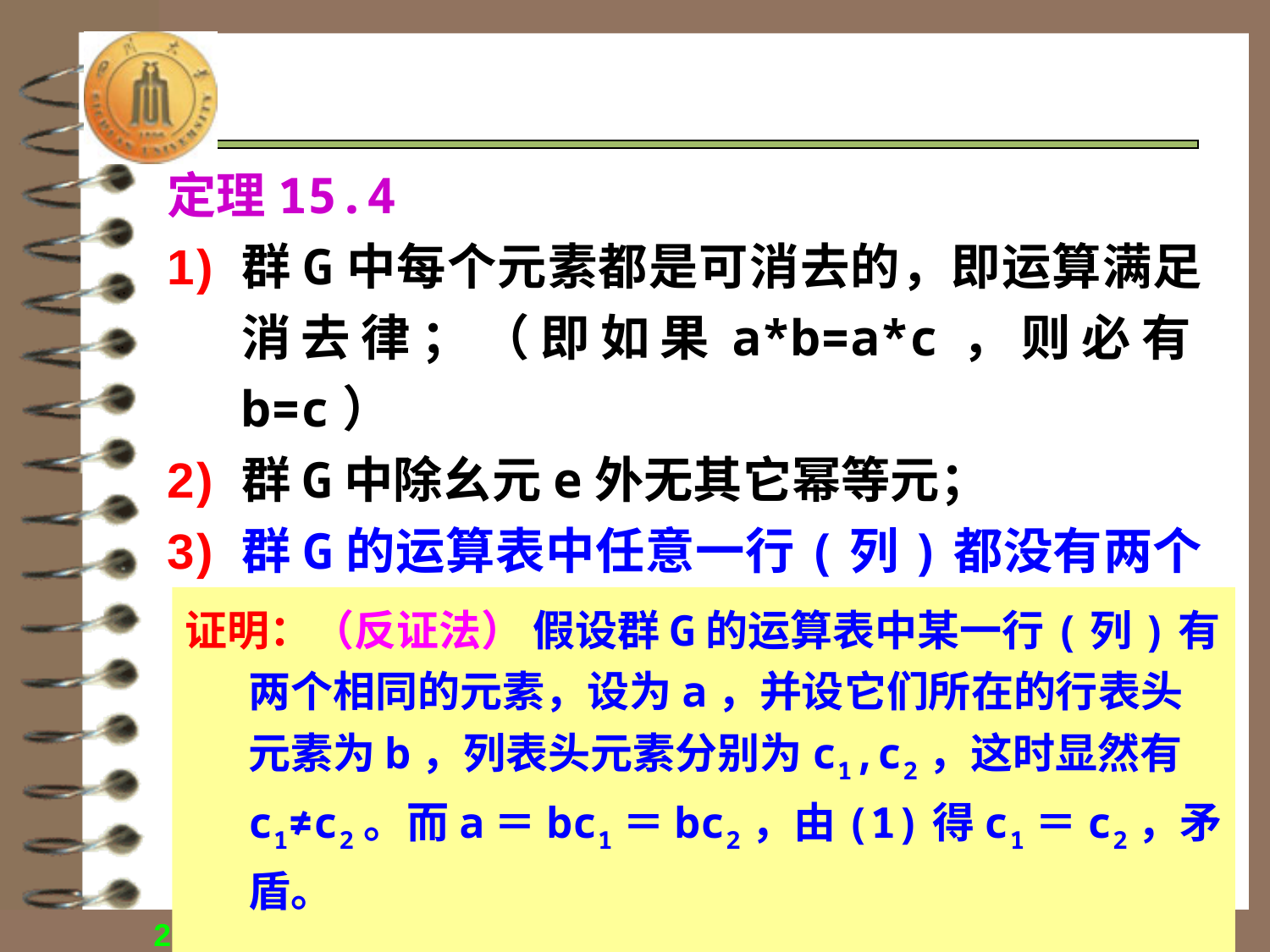

#
定理15.4
群G中每个元素都是可消去的，即运算满足消去律；（即如果a*b=a*c，则必有b=c）
群G中除幺元e外无其它幂等元；
群G的运算表中任意一行(列)都没有两个相同的元素（重复元素）；
证明：（反证法） 假设群G的运算表中某一行(列)有两个相同的元素，设为a，并设它们所在的行表头元素为b，列表头元素分别为c1,c2，这时显然有c1≠c2。而a＝bc1＝bc2，由(1)得c1＝c2，矛盾。

2018/12/10
计算机学院
49/226